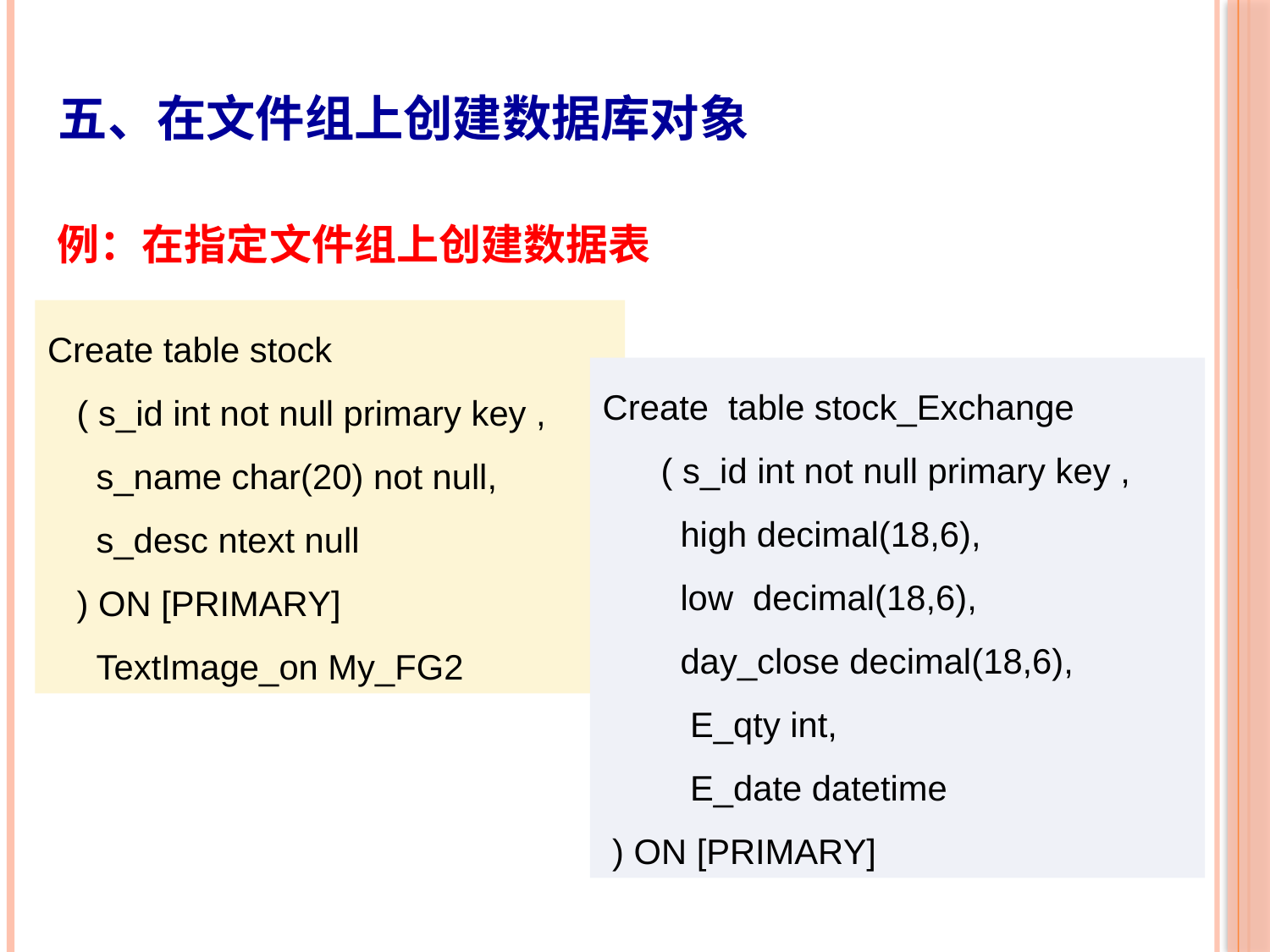

# 五、在文件组上创建数据库对象
例：在指定文件组上创建数据表

Create table stock
   ( s_id int not null primary key ,
     s_name char(20) not null,
     s_desc ntext null
   ) ON [PRIMARY]
     TextImage_on My_FG2
Create  table stock_Exchange
      ( s_id int not null primary key ,
        high decimal(18,6),
        low  decimal(18,6),
        day_close decimal(18,6),
         E_qty int,
         E_date datetime
 ) ON [PRIMARY]